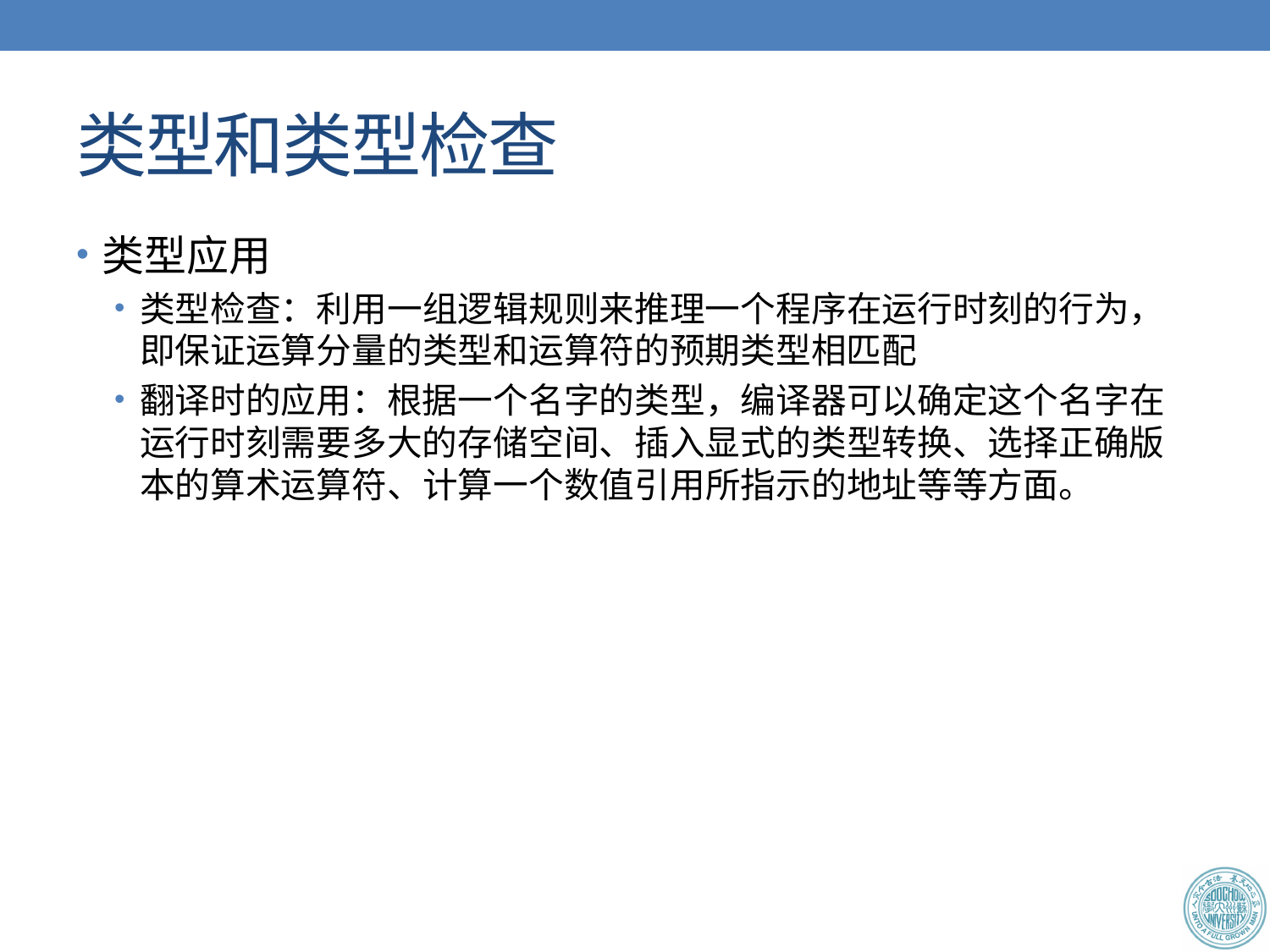

# 类型和类型检查
类型应用
类型检查：利用一组逻辑规则来推理一个程序在运行时刻的行为，即保证运算分量的类型和运算符的预期类型相匹配
翻译时的应用：根据一个名字的类型，编译器可以确定这个名字在运行时刻需要多大的存储空间、插入显式的类型转换、选择正确版本的算术运算符、计算一个数值引用所指示的地址等等方面。